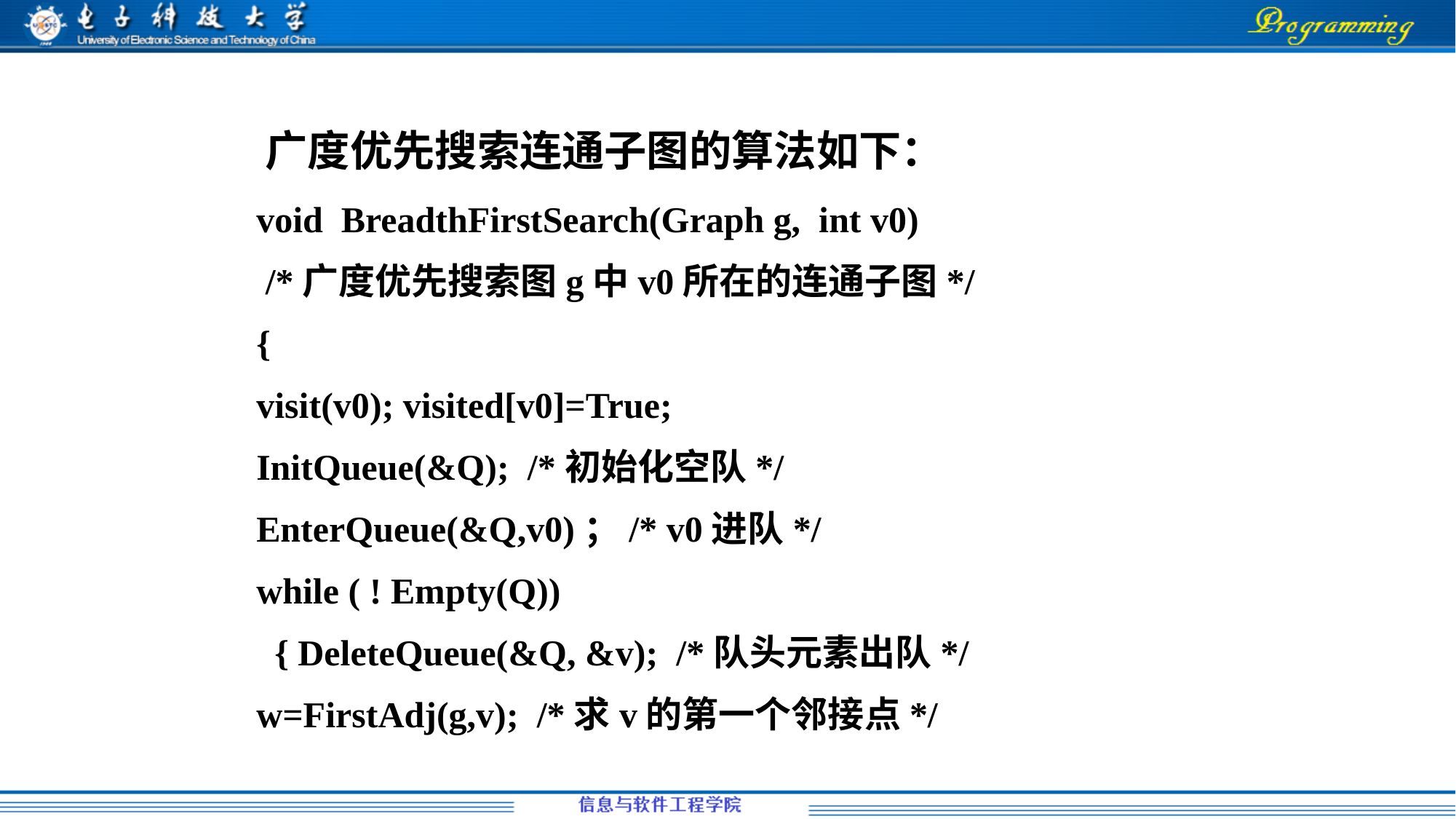

广度优先搜索连通子图的算法如下：
void  BreadthFirstSearch(Graph g,  int v0)
 /*广度优先搜索图g中v0所在的连通子图*/
{
visit(v0); visited[v0]=True;
InitQueue(&Q);  /*初始化空队*/
EnterQueue(&Q,v0)；/* v0进队*/
while ( ! Empty(Q))
  { DeleteQueue(&Q, &v);  /*队头元素出队*/
w=FirstAdj(g,v);  /*求v的第一个邻接点*/